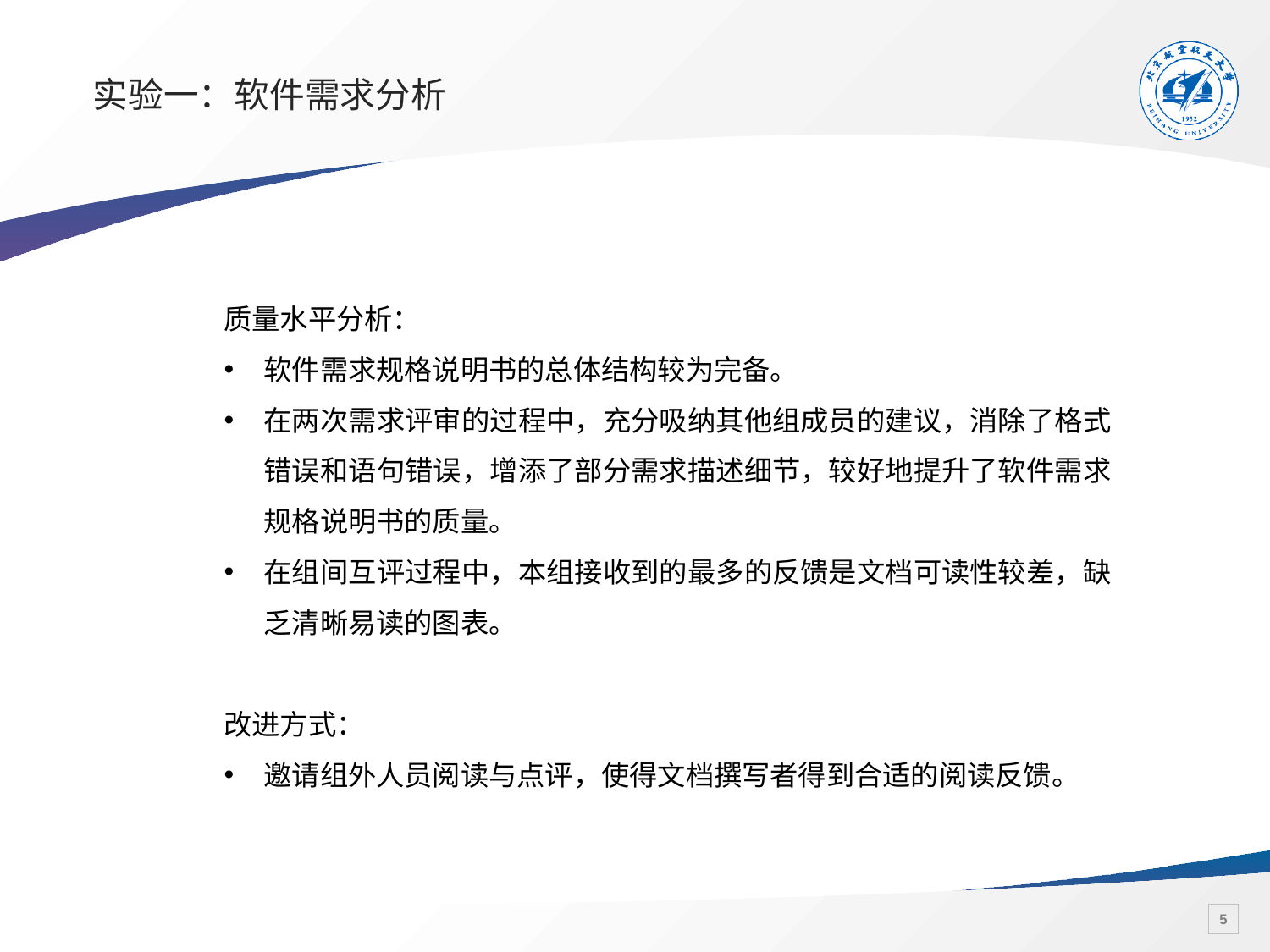

# 实验一：软件需求分析
质量水平分析：
软件需求规格说明书的总体结构较为完备。
在两次需求评审的过程中，充分吸纳其他组成员的建议，消除了格式错误和语句错误，增添了部分需求描述细节，较好地提升了软件需求规格说明书的质量。
在组间互评过程中，本组接收到的最多的反馈是文档可读性较差，缺乏清晰易读的图表。

改进方式：
邀请组外人员阅读与点评，使得文档撰写者得到合适的阅读反馈。